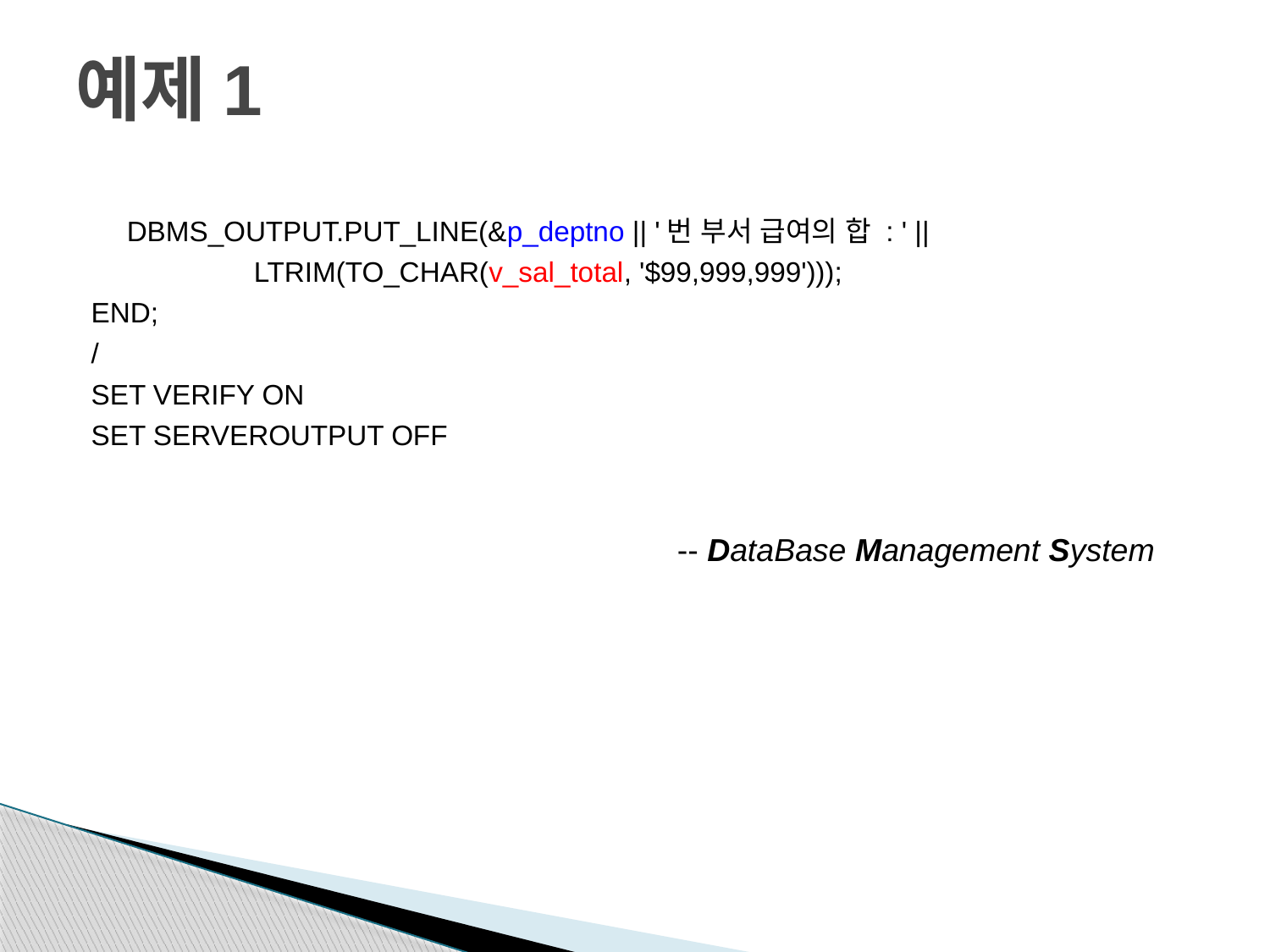

# 예제1

	DBMS_OUTPUT.PUT_LINE(&p_deptno || '번 부서 급여의 합 : ' ||
		LTRIM(TO_CHAR(v_sal_total, '$99,999,999')));
END;
/
SET VERIFY ON
SET SERVEROUTPUT OFF

-- DataBase Management System